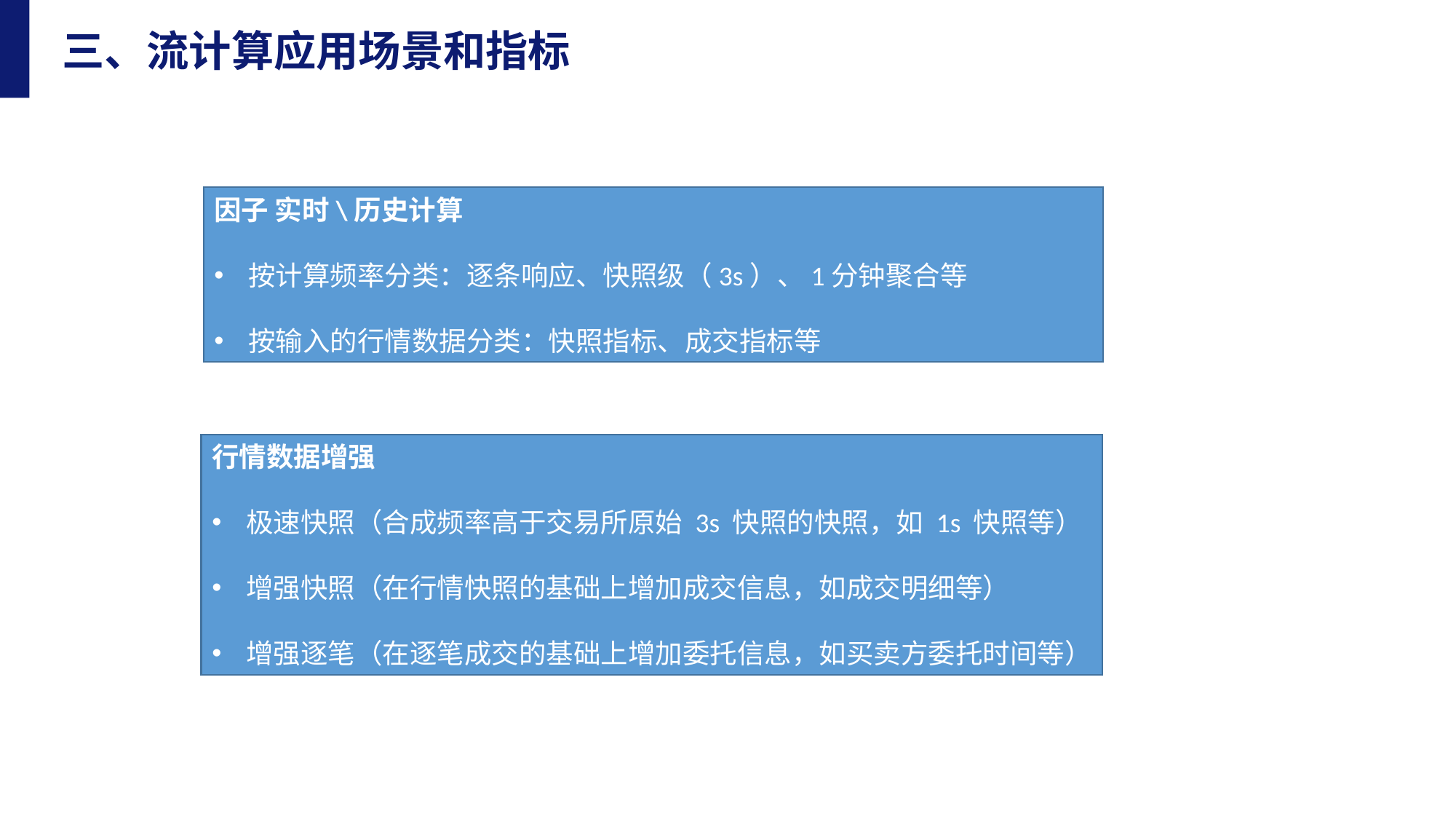

三、流计算应用场景和指标
因子 实时\历史计算

按计算频率分类：逐条响应、快照级（3s）、1分钟聚合等

按输入的行情数据分类：快照指标、成交指标等
行情数据增强

极速快照（合成频率高于交易所原始 3s 快照的快照，如 1s 快照等）

增强快照（在行情快照的基础上增加成交信息，如成交明细等）

增强逐笔（在逐笔成交的基础上增加委托信息，如买卖方委托时间等）